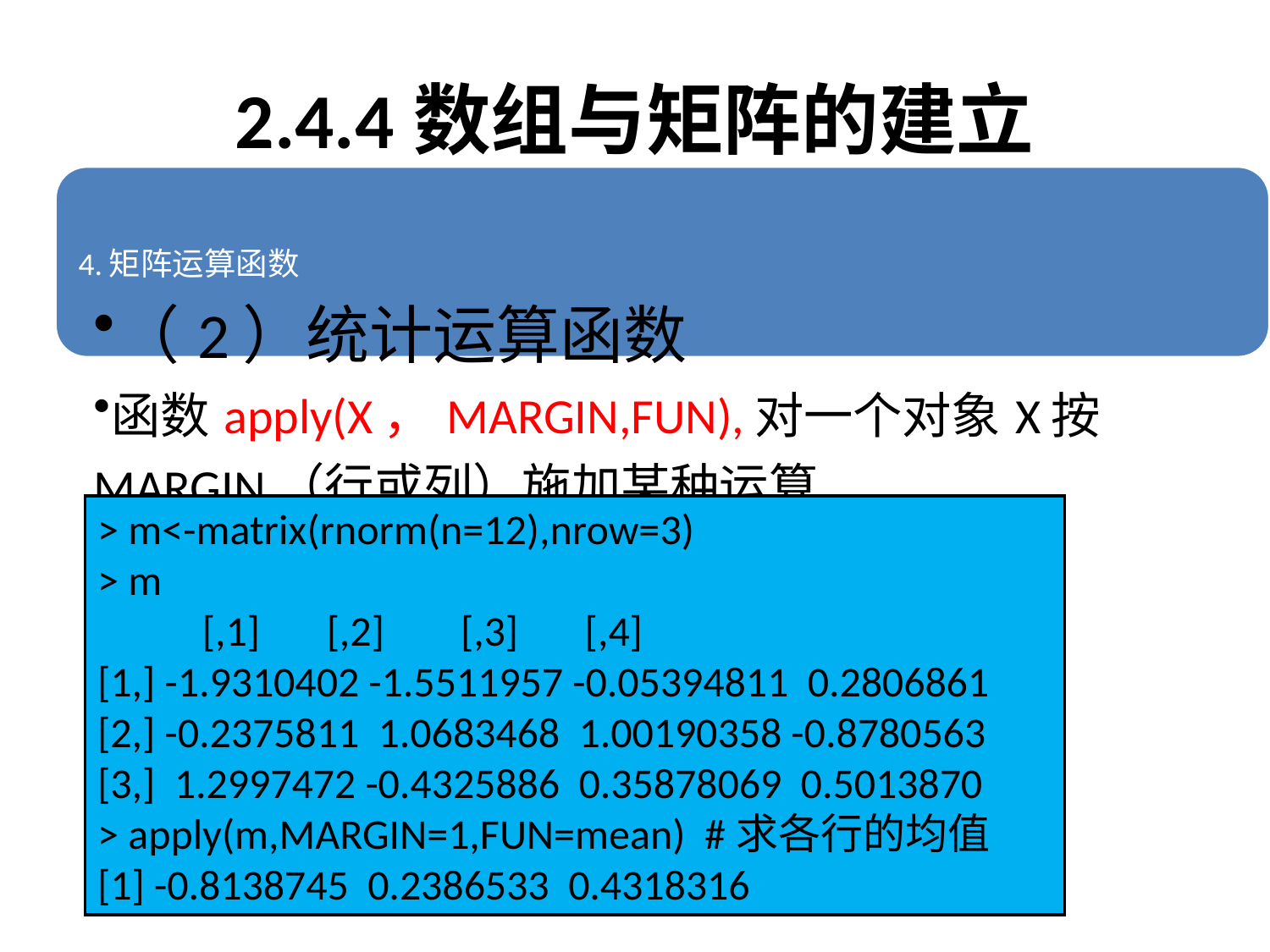

# 2.4.4数组与矩阵的建立
4.矩阵运算函数
（2）统计运算函数
函数apply(X，MARGIN,FUN),对一个对象X按MARGIN（行或列）施加某种运算
> m<-matrix(rnorm(n=12),nrow=3)
> m
           [,1]       [,2]        [,3]       [,4]
[1,] -1.9310402 -1.5511957 -0.05394811  0.2806861
[2,] -0.2375811  1.0683468  1.00190358 -0.8780563
[3,]  1.2997472 -0.4325886  0.35878069  0.5013870
> apply(m,MARGIN=1,FUN=mean)  #求各行的均值
[1] -0.8138745  0.2386533  0.4318316